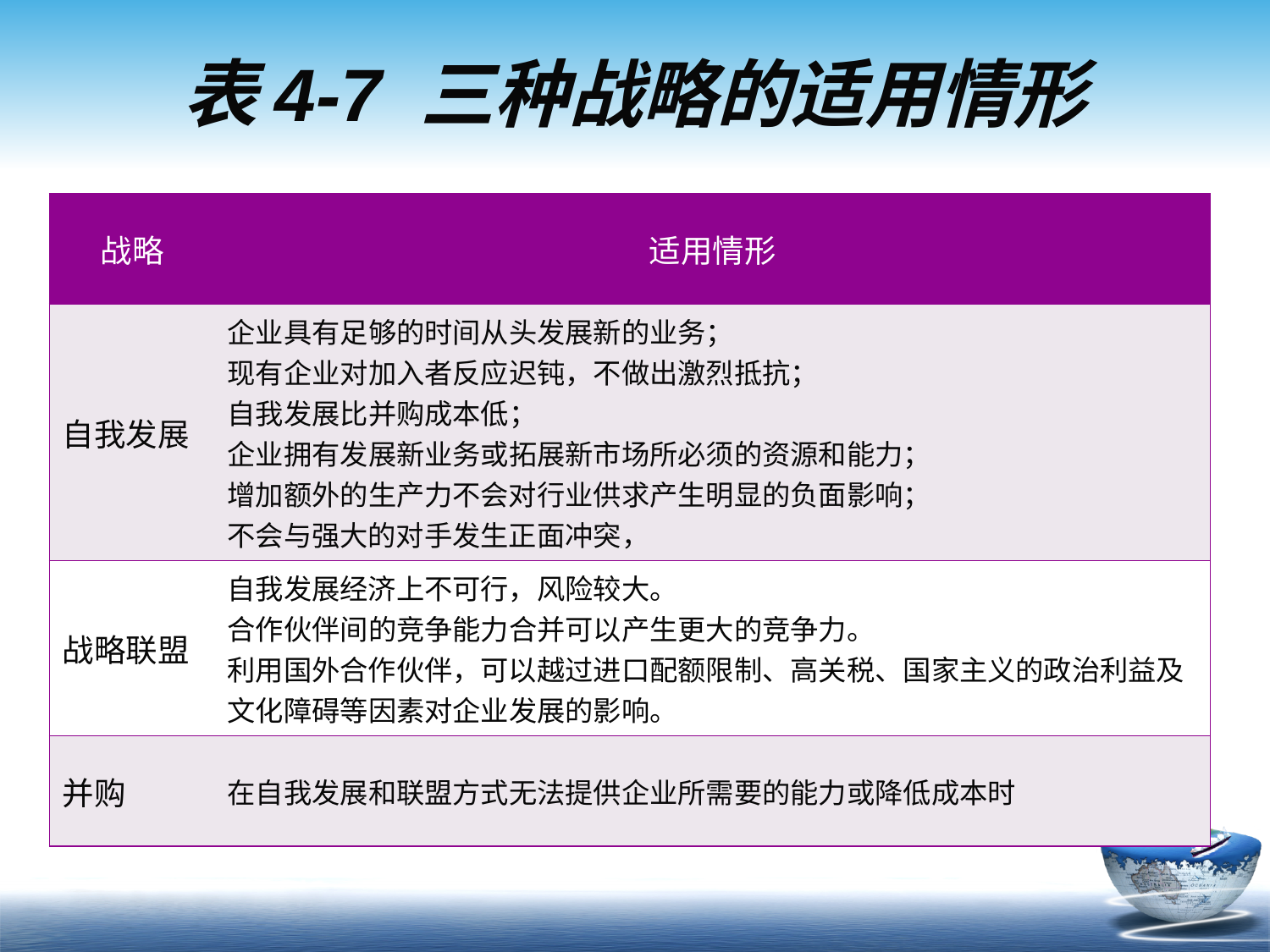

# 表4-7 三种战略的适用情形
| 战略 | 适用情形 |
| --- | --- |
| 自我发展 | 企业具有足够的时间从头发展新的业务； 现有企业对加入者反应迟钝，不做出激烈抵抗； 自我发展比并购成本低； 企业拥有发展新业务或拓展新市场所必须的资源和能力； 增加额外的生产力不会对行业供求产生明显的负面影响； 不会与强大的对手发生正面冲突， |
| 战略联盟 | 自我发展经济上不可行，风险较大。 合作伙伴间的竞争能力合并可以产生更大的竞争力。 利用国外合作伙伴，可以越过进口配额限制、高关税、国家主义的政治利益及文化障碍等因素对企业发展的影响。 |
| 并购 | 在自我发展和联盟方式无法提供企业所需要的能力或降低成本时 |